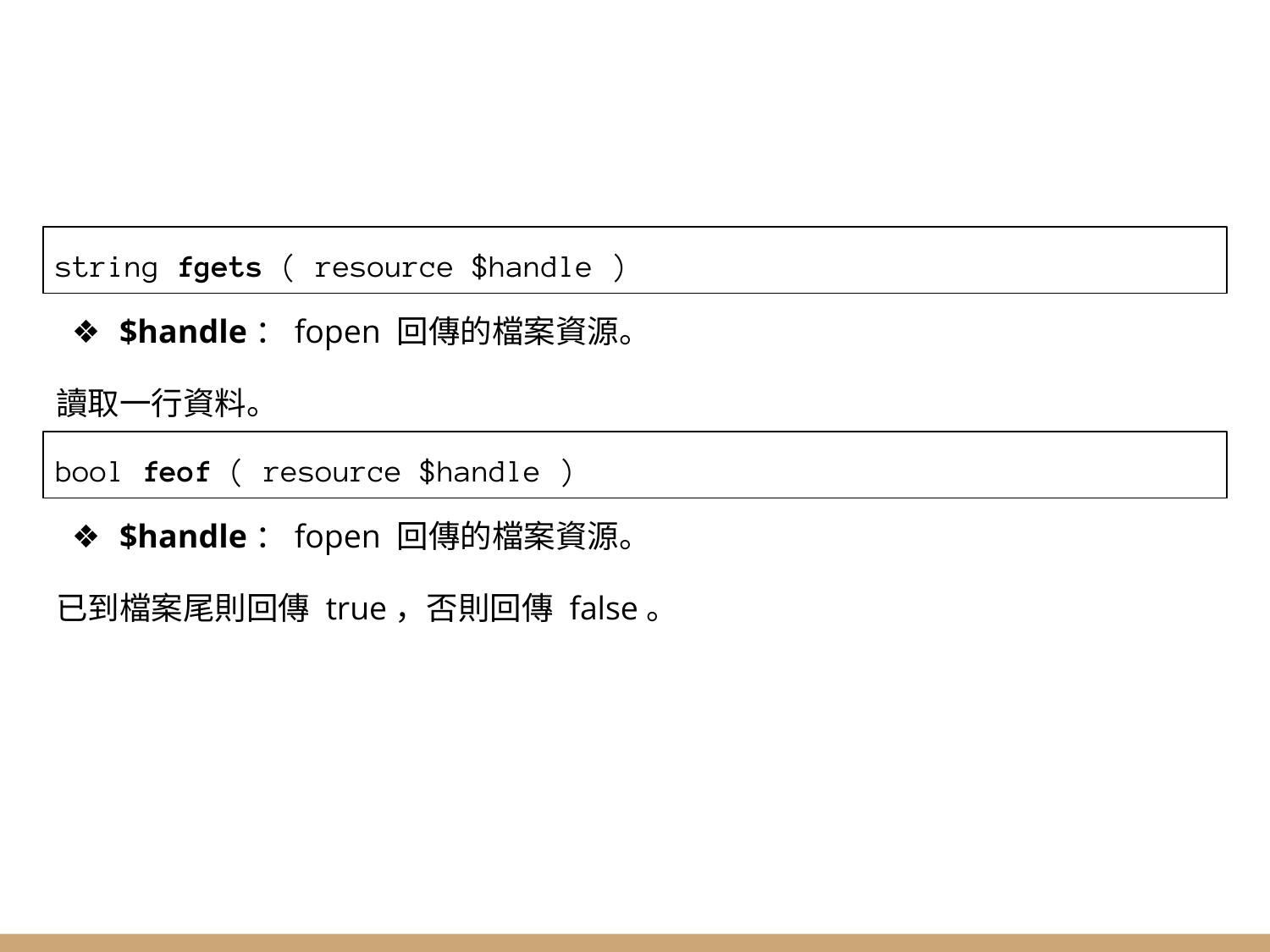

#
string fgets ( resource $handle )
$handle：fopen 回傳的檔案資源。
讀取一行資料。
bool feof ( resource $handle )
$handle：fopen 回傳的檔案資源。
已到檔案尾則回傳 true，否則回傳 false。